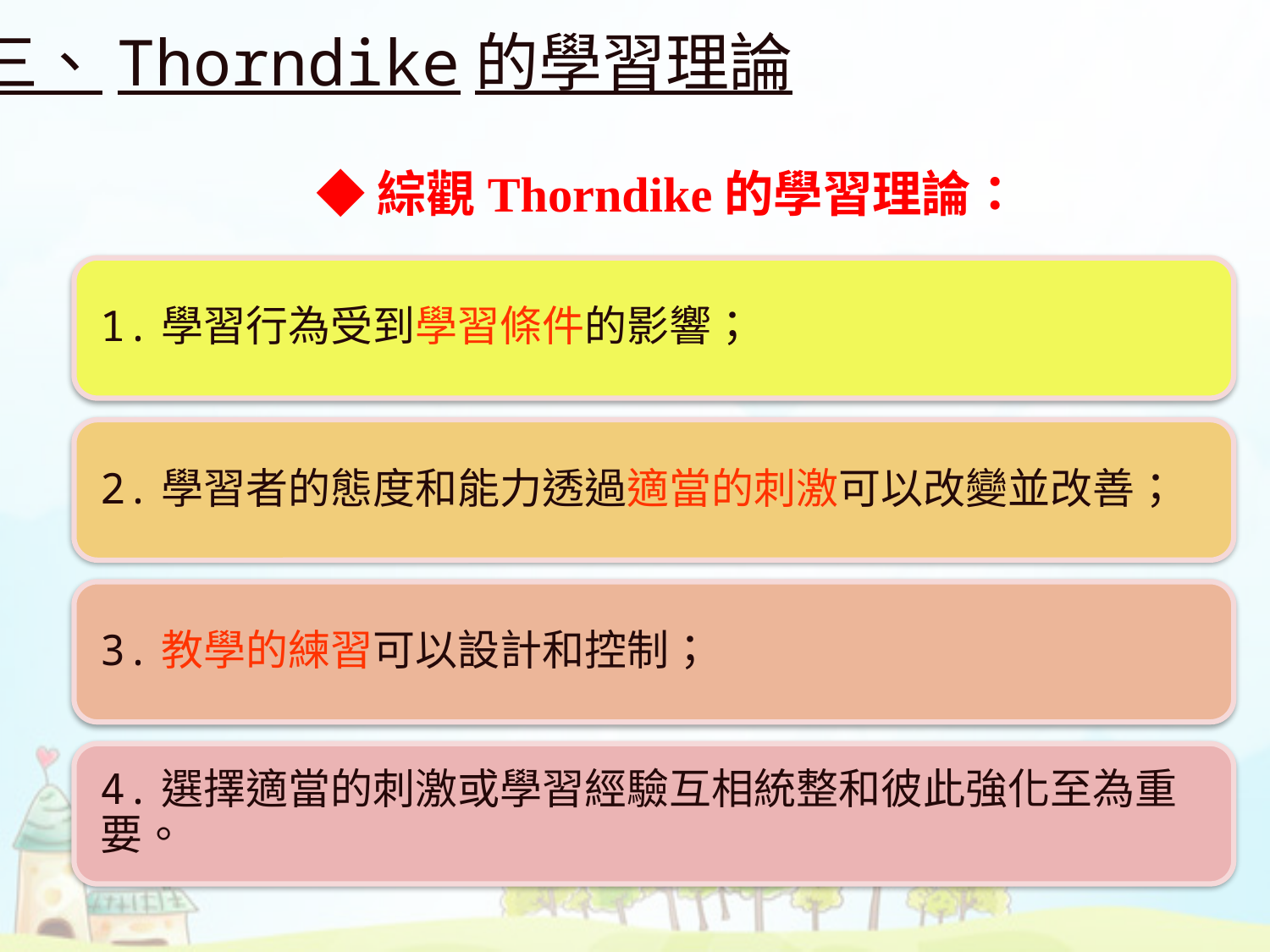

三、Thorndike的學習理論
◆綜觀Thorndike的學習理論：
1.學習行為受到學習條件的影響；
2.學習者的態度和能力透過適當的刺激可以改變並改善；
3.教學的練習可以設計和控制；
4.選擇適當的刺激或學習經驗互相統整和彼此強化至為重要。